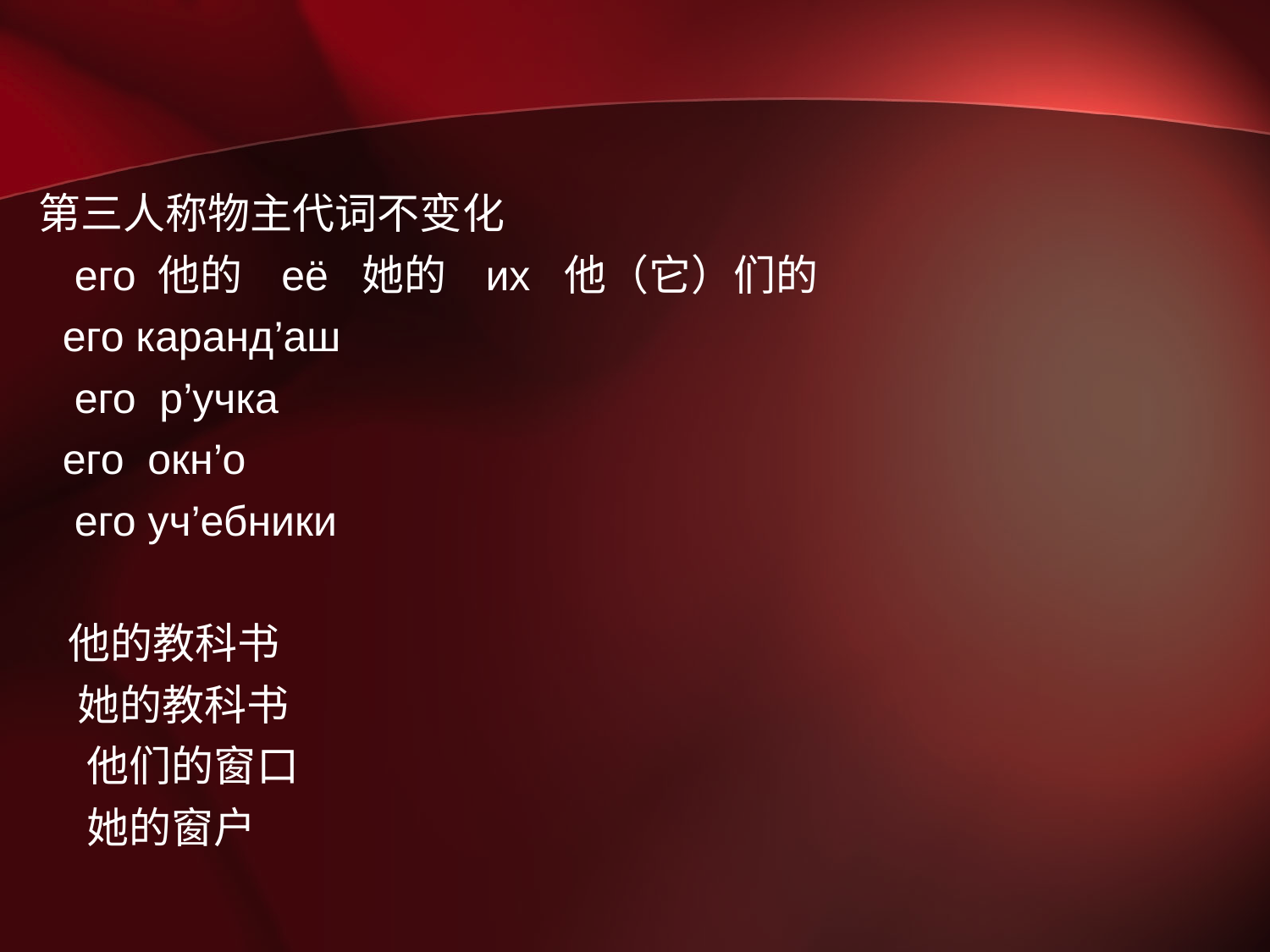

#
第三人称物主代词不变化
   его 他的   её  她的   их  他（它）们的
  его каранд’аш
   его  р’учка
  его  окн’о
   его уч’ебники

  他的教科书
   她的教科书
    他们的窗口
    她的窗户

7